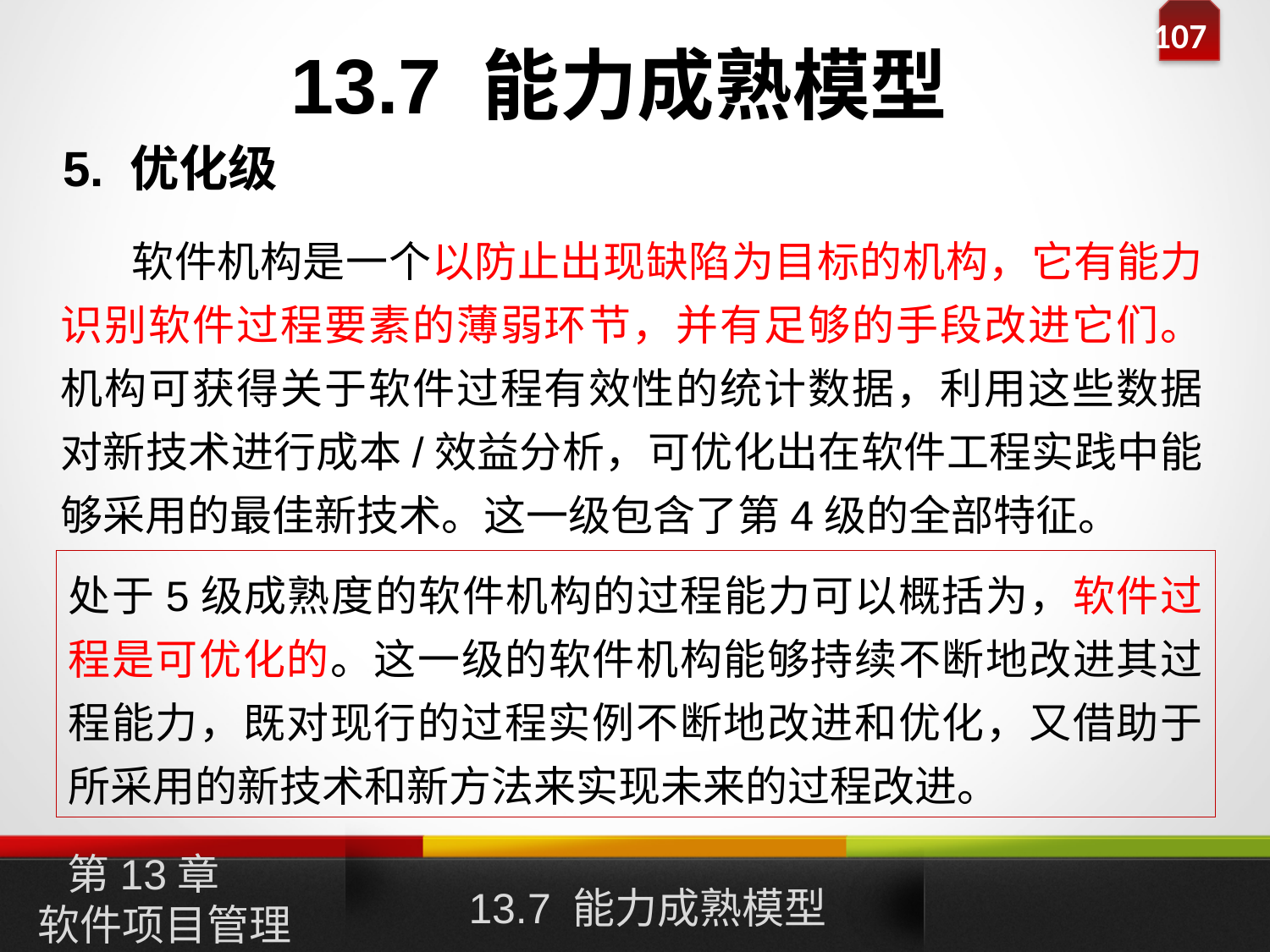

# 13.7 能力成熟模型
5. 优化级
      软件机构是一个以防止出现缺陷为目标的机构，它有能力识别软件过程要素的薄弱环节，并有足够的手段改进它们。机构可获得关于软件过程有效性的统计数据，利用这些数据对新技术进行成本/效益分析，可优化出在软件工程实践中能够采用的最佳新技术。这一级包含了第4级的全部特征。
处于5级成熟度的软件机构的过程能力可以概括为，软件过程是可优化的。这一级的软件机构能够持续不断地改进其过程能力，既对现行的过程实例不断地改进和优化，又借助于所采用的新技术和新方法来实现未来的过程改进。
第13章
软件项目管理
13.7 能力成熟模型